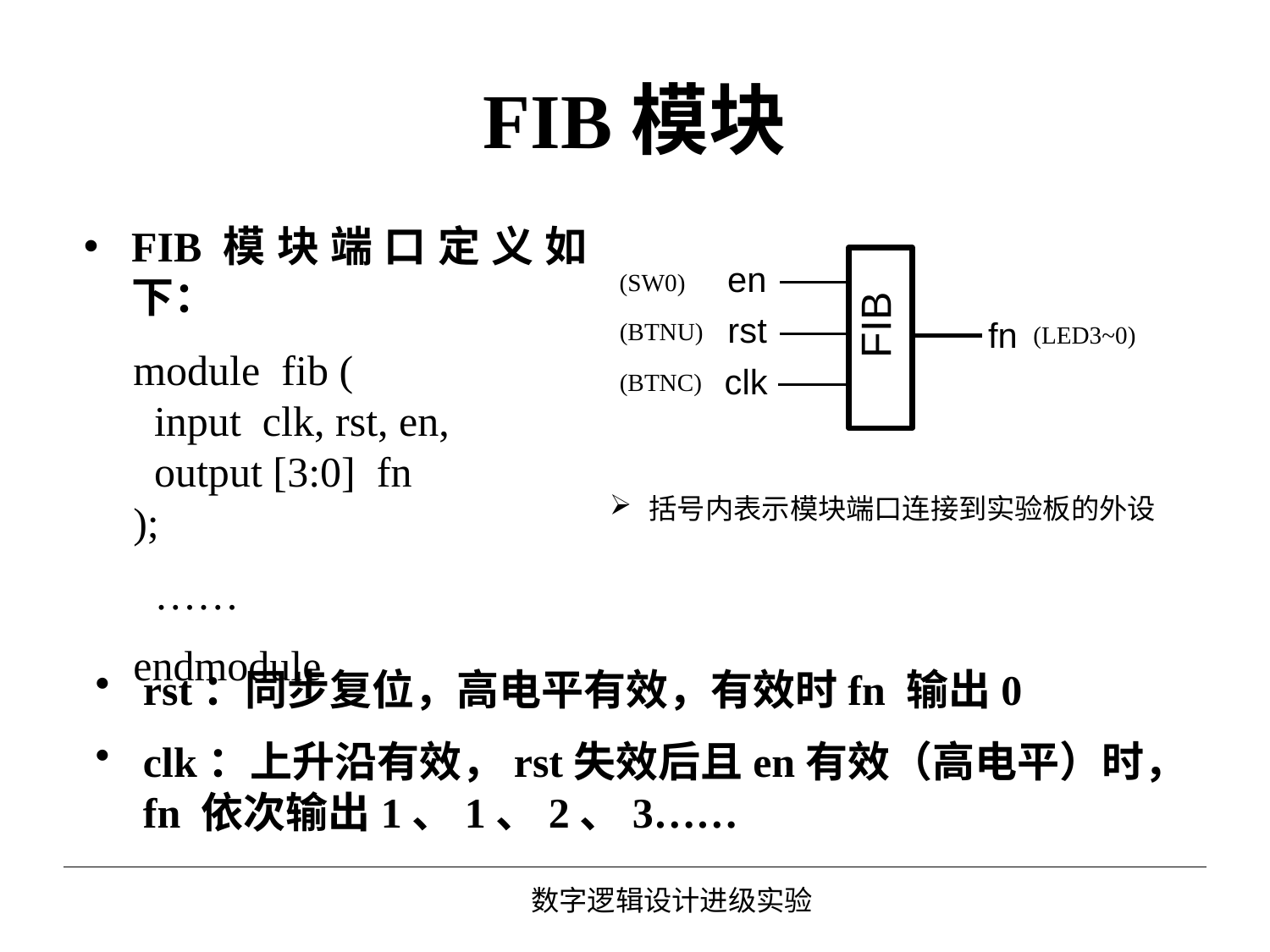

# FIB模块
FIB模块端口定义如下：
module  fib (
  input  clk, rst, en,
  output [3:0]  fn
);
  ……
endmodule

en
rst
FIB
fn
clk
(SW0)
(BTNU)
(LED3~0)
(BTNC)
括号内表示模块端口连接到实验板的外设
rst：同步复位，高电平有效，有效时fn 输出0
clk：上升沿有效，rst失效后且en有效（高电平）时，fn 依次输出1、1、2、3……

数字逻辑设计进级实验
18